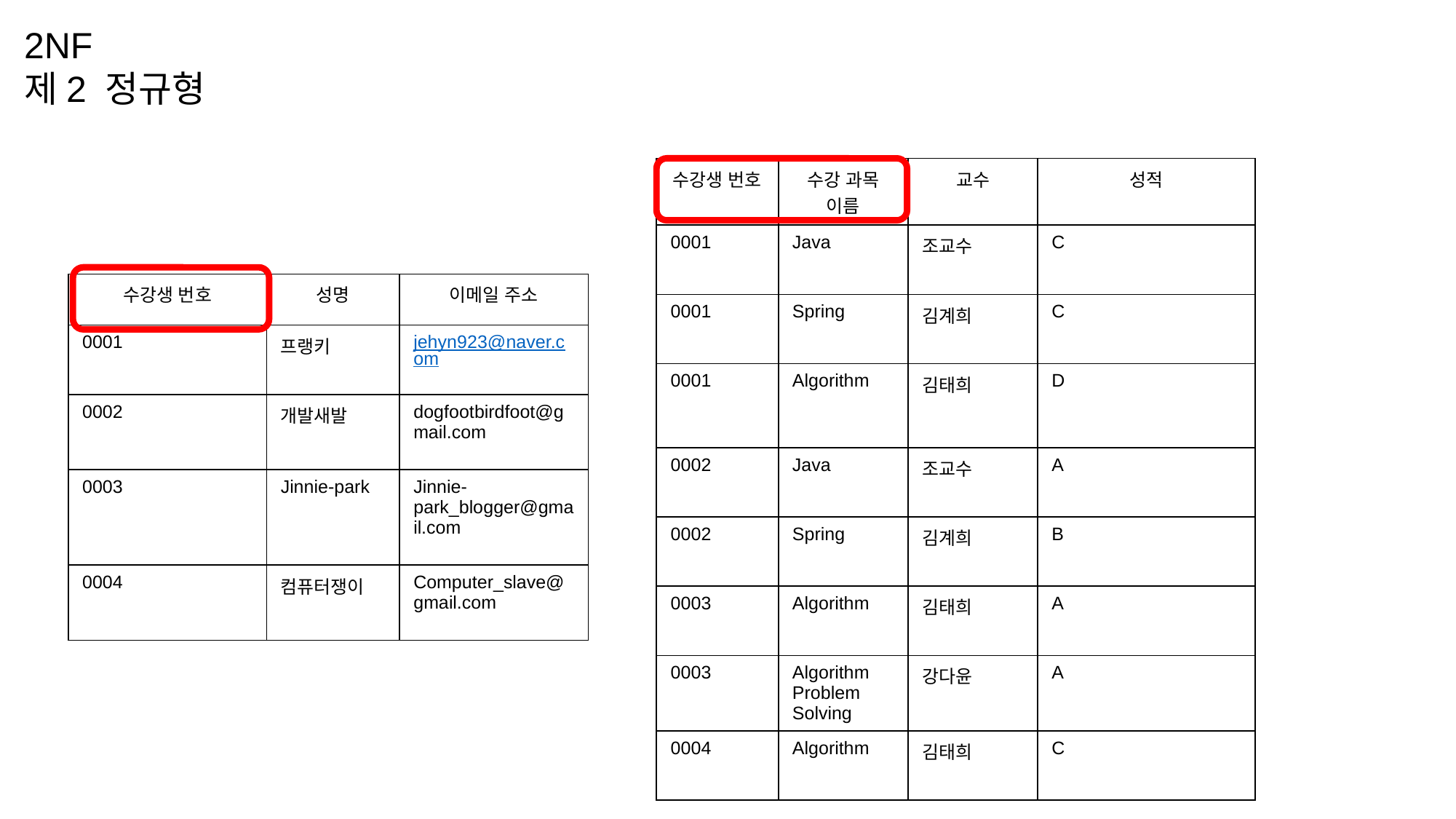

2NF
제2 정규형

| 수강생 번호 | 수강 과목 이름 | 교수 | 성적 |
| --- | --- | --- | --- |
| 0001 | Java | 조교수 | C |
| 0001 | Spring | 김계희 | C |
| 0001 | Algorithm | 김태희 | D |
| 0002 | Java | 조교수 | A |
| 0002 | Spring | 김계희 | B |
| 0003 | Algorithm | 김태희 | A |
| 0003 | Algorithm Problem Solving | 강다윤 | A |
| 0004 | Algorithm | 김태희 | C |

| 수강생 번호 | 성명 | 이메일 주소 |
| --- | --- | --- |
| 0001 | 프랭키 | jehyn923@naver.com |
| 0002 | 개발새발 | dogfootbirdfoot@gmail.com |
| 0003 | Jinnie-park | Jinnie-park\_blogger@gmail.com |
| 0004 | 컴퓨터쟁이 | Computer\_slave@gmail.com |